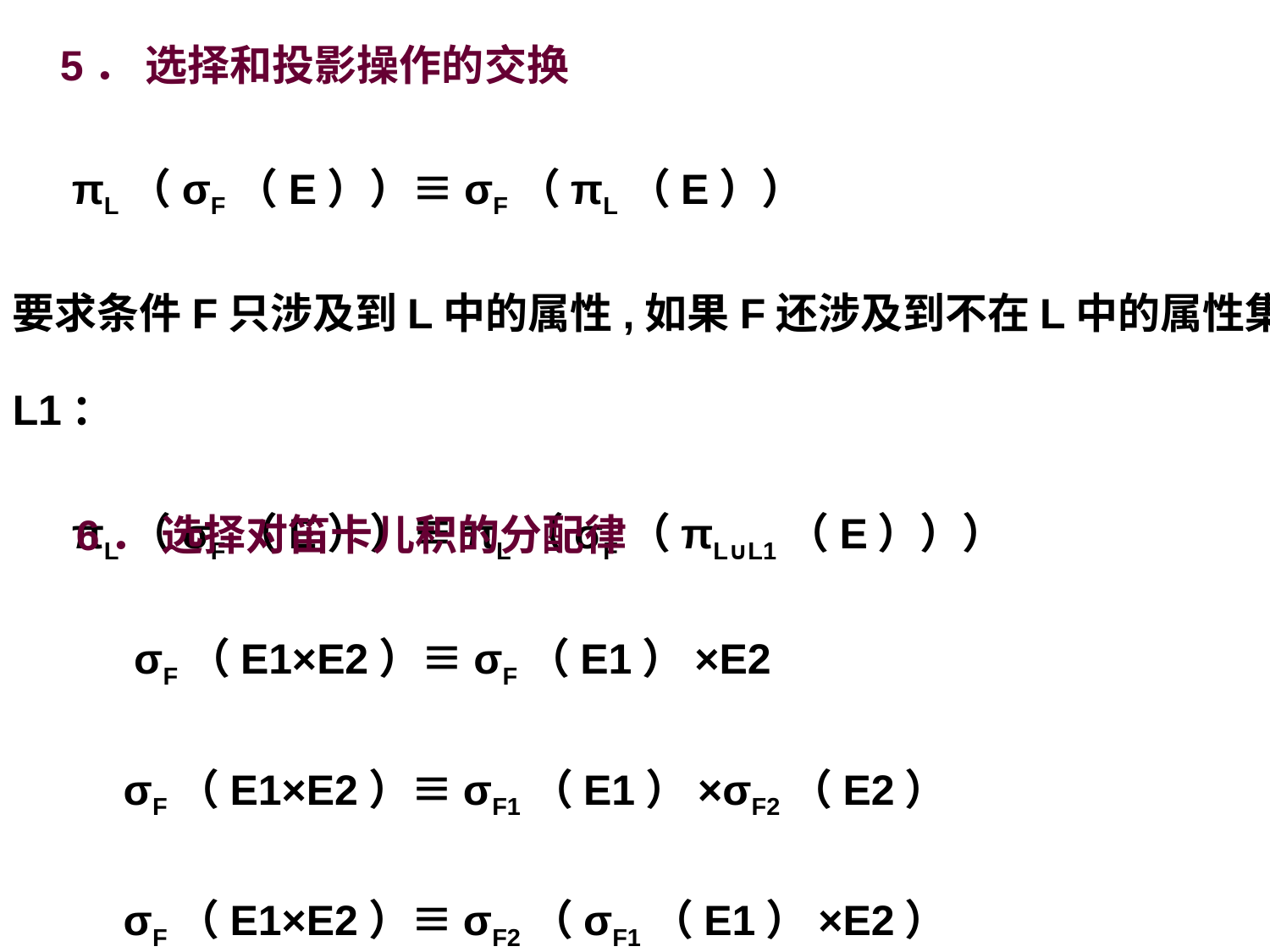

5． 选择和投影操作的交换
     πL（σF（E））≡σF（πL（E））
要求条件F只涉及到L中的属性,如果F还涉及到不在L中的属性集L1：
     πL（σF（E））≡πL（σF（πL∪L1（E）））
6． 选择对笛卡儿积的分配律
     σF（E1×E2）≡σF（E1）×E2
    σF（E1×E2）≡σF1（E1）×σF2（E2）
    σF（E1×E2）≡σF2（σF1（E1）×E2）